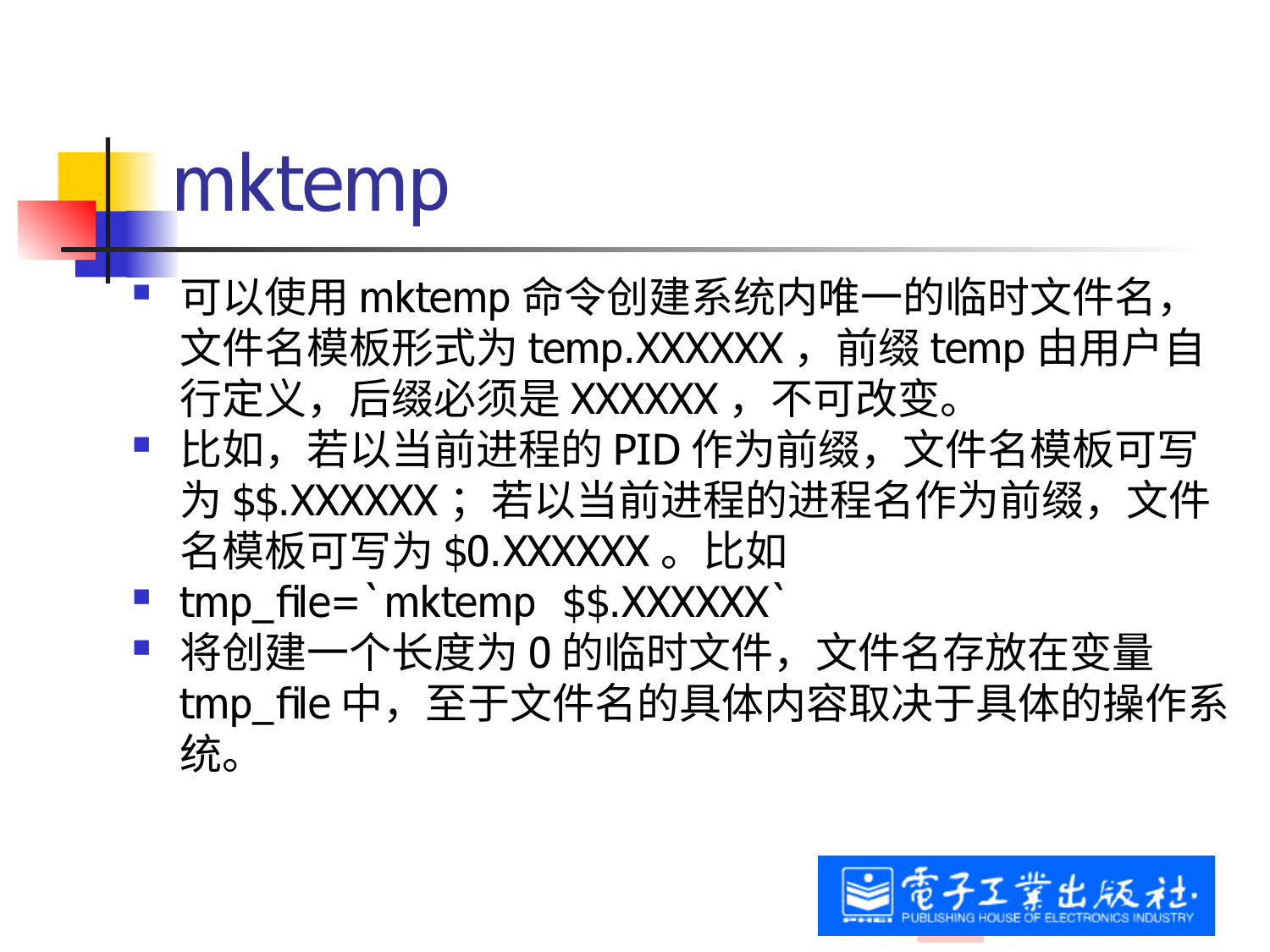

# mktemp
可以使用mktemp命令创建系统内唯一的临时文件名，文件名模板形式为temp.XXXXXX，前缀temp由用户自行定义，后缀必须是XXXXXX，不可改变。
比如，若以当前进程的PID作为前缀，文件名模板可写为$$.XXXXXX；若以当前进程的进程名作为前缀，文件名模板可写为$0.XXXXXX。比如
tmp_file=`mktemp  $$.XXXXXX`
将创建一个长度为0的临时文件，文件名存放在变量tmp_file中，至于文件名的具体内容取决于具体的操作系统。